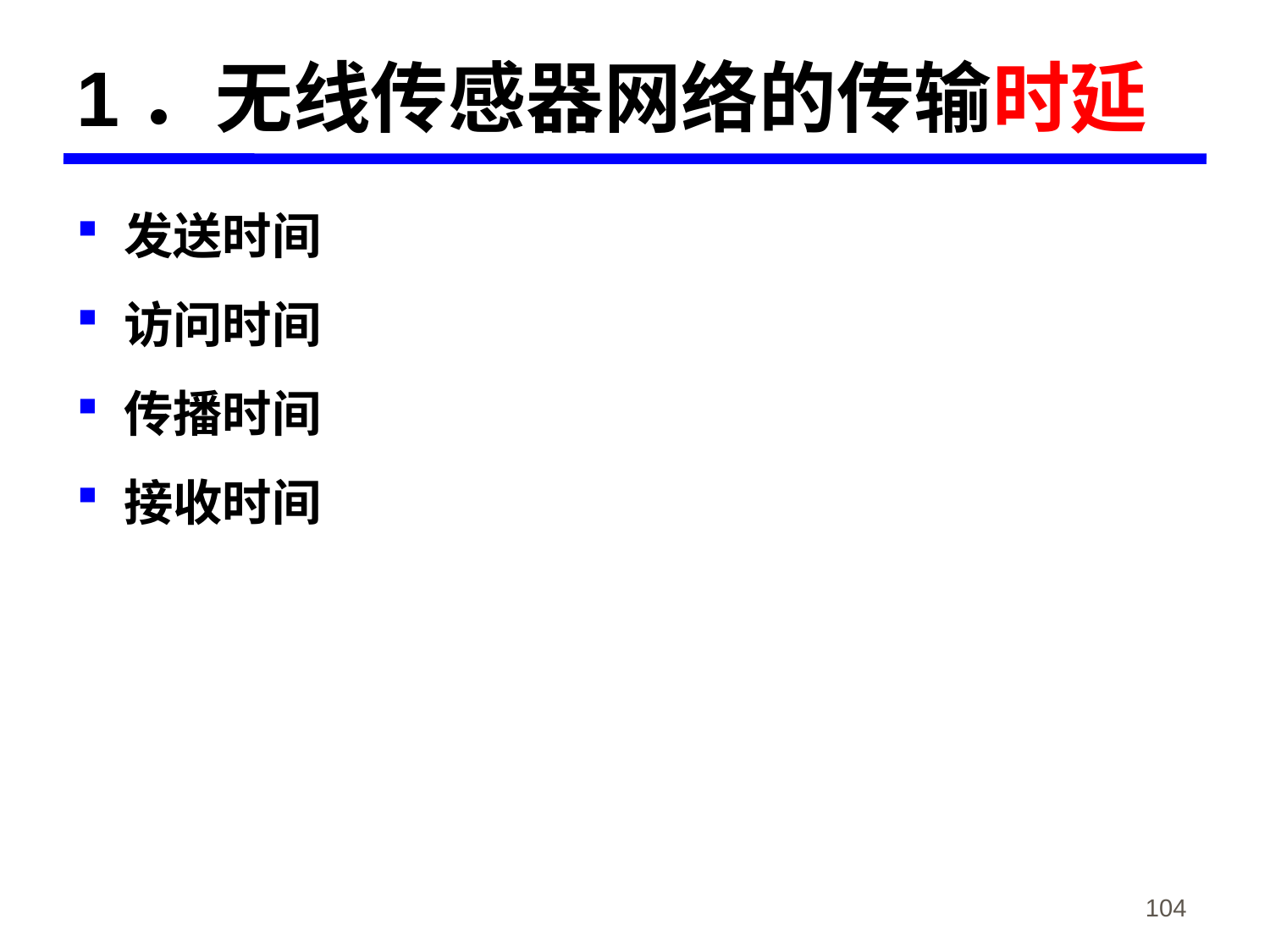

# 1．无线传感器网络的传输时延
发送时间
访问时间
传播时间
接收时间
《物联网概论》-韩毅刚
104